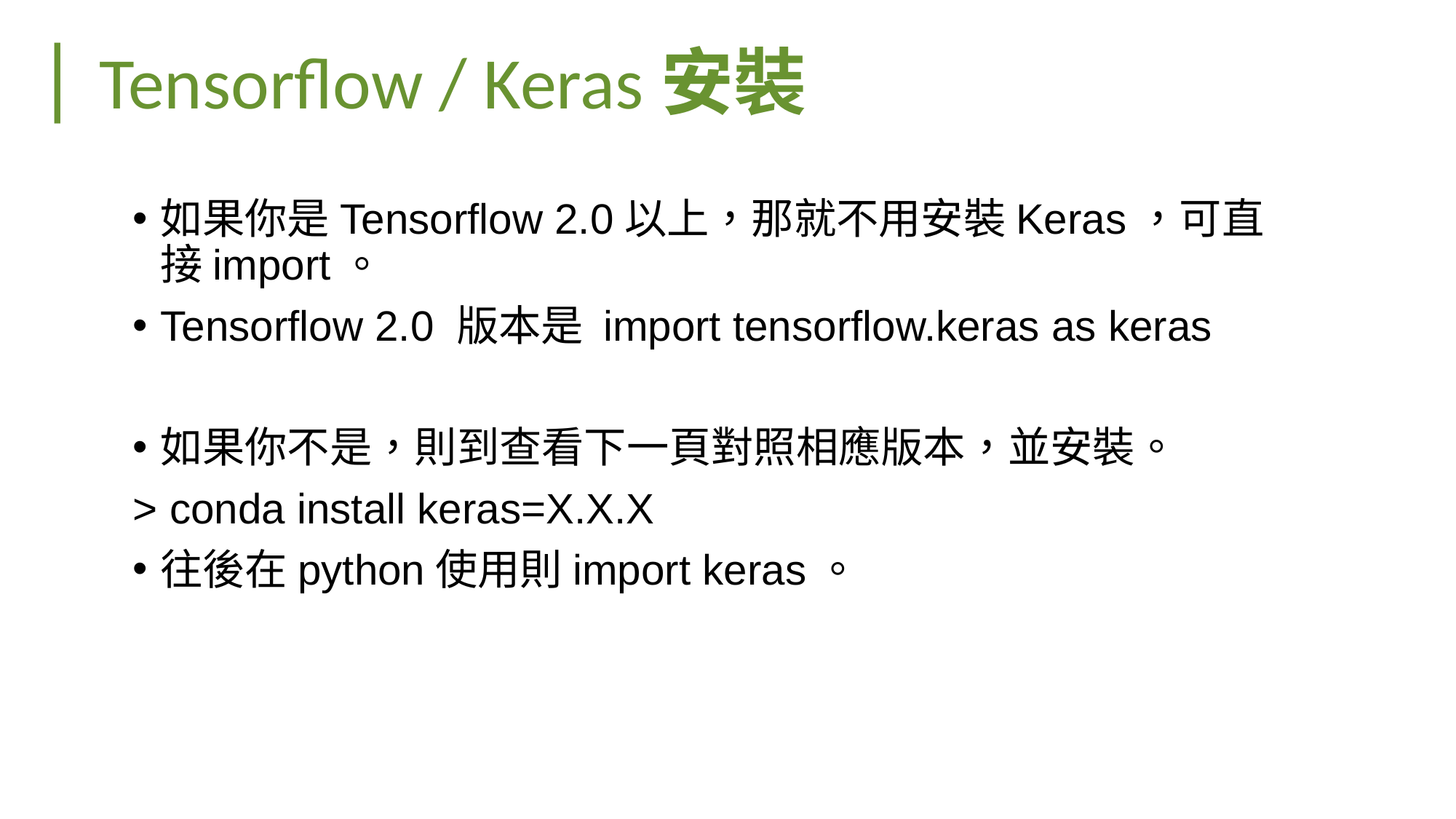

# | Tensorflow / Keras安裝
如果你是Tensorflow 2.0以上，那就不用安裝Keras，可直接import。
Tensorflow 2.0 版本是 import tensorflow.keras as keras

如果你不是，則到查看下一頁對照相應版本，並安裝。
> conda install keras=X.X.X
往後在python使用則import keras。